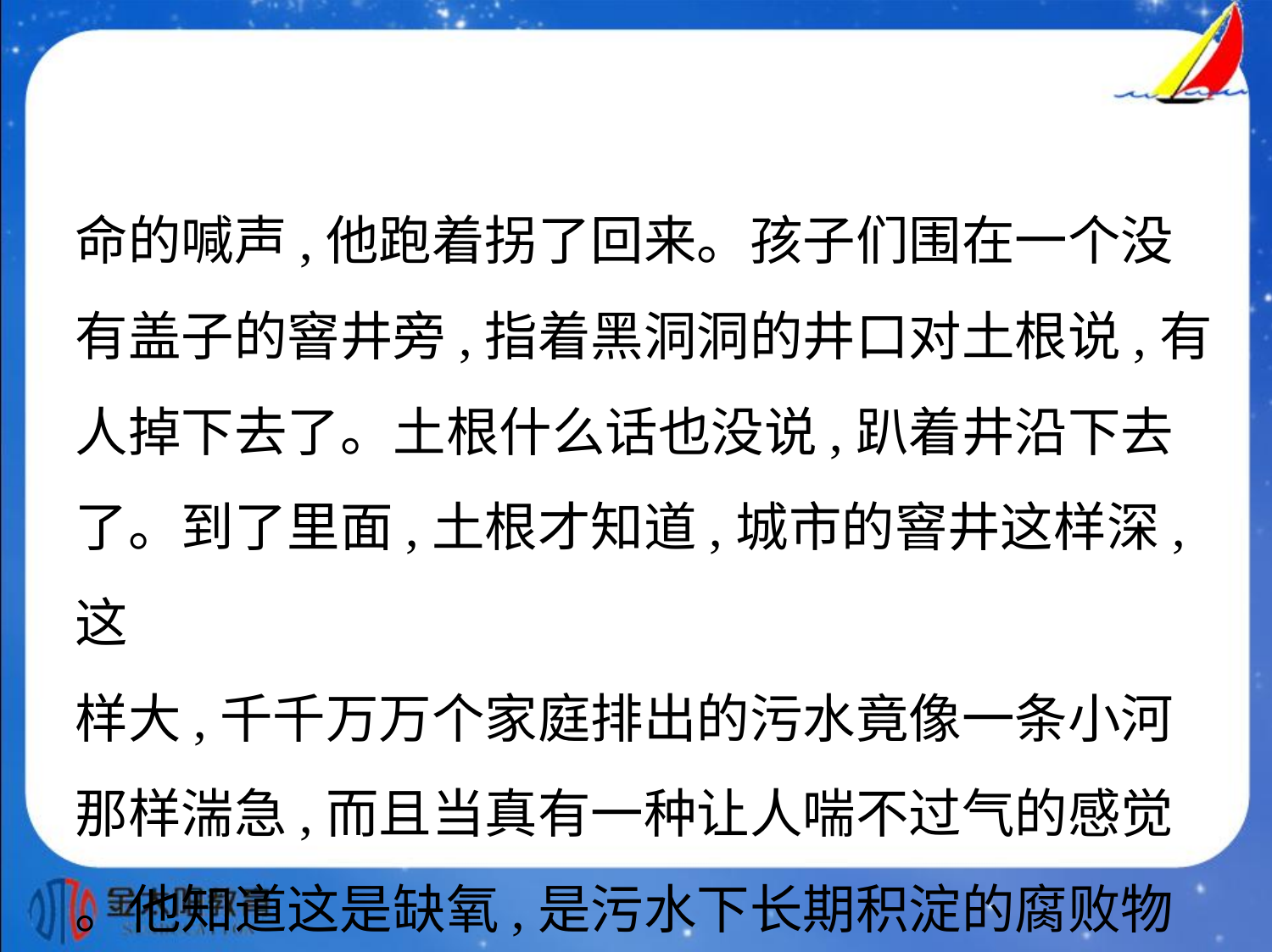

命的喊声,他跑着拐了回来。孩子们围在一个没
有盖子的窨井旁,指着黑洞洞的井口对土根说,有
人掉下去了。土根什么话也没说,趴着井沿下去
了。到了里面,土根才知道,城市的窨井这样深,这
样大,千千万万个家庭排出的污水竟像一条小河
那样湍急,而且当真有一种让人喘不过气的感觉
。他知道这是缺氧,是污水下长期积淀的腐败物